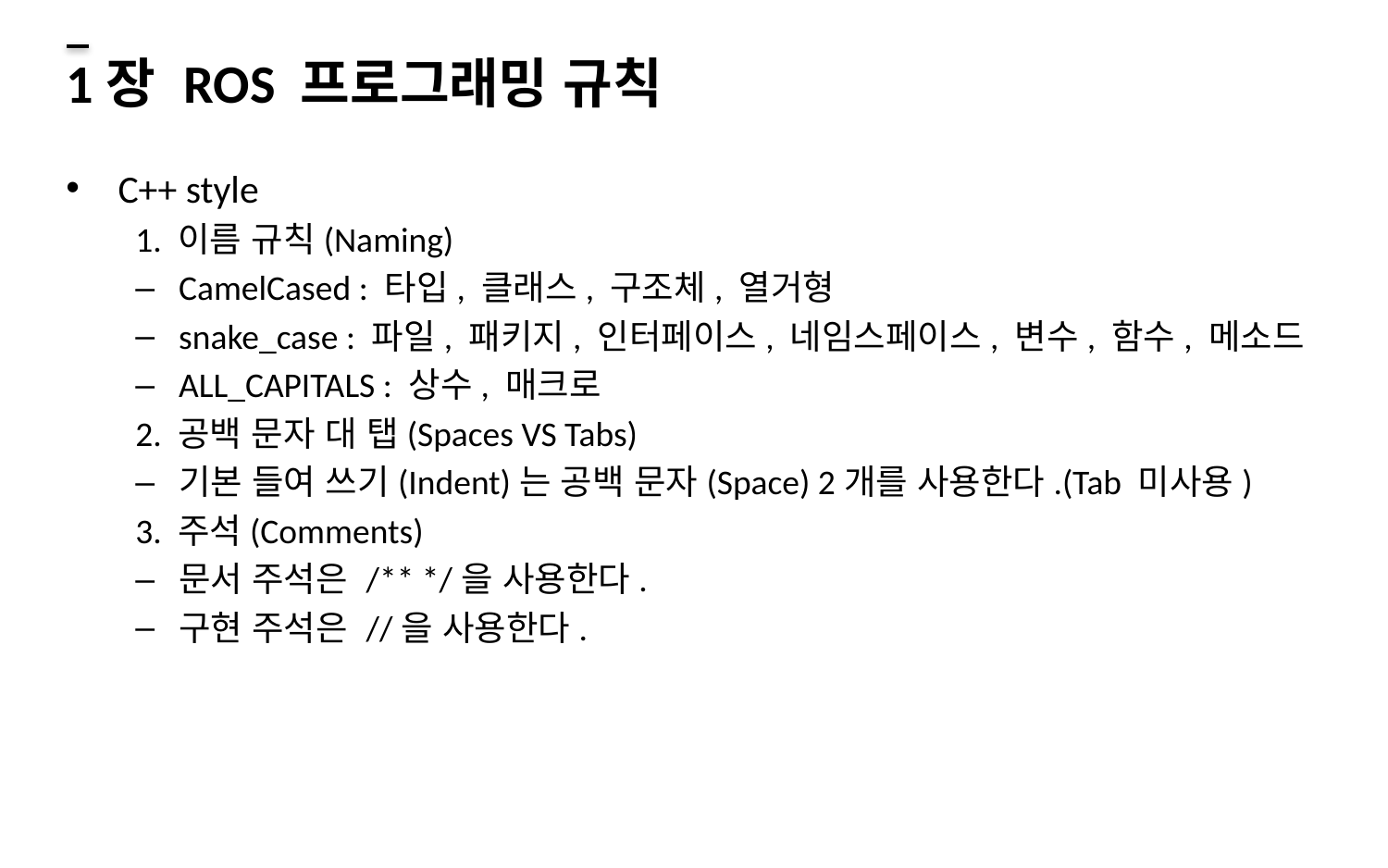

# 1장 ROS 프로그래밍 규칙
C++ style
1. 이름 규칙(Naming)
CamelCased : 타입, 클래스, 구조체, 열거형
snake_case : 파일, 패키지, 인터페이스, 네임스페이스, 변수, 함수, 메소드
ALL_CAPITALS : 상수, 매크로
2. 공백 문자 대 탭(Spaces VS Tabs)
기본 들여 쓰기(Indent)는 공백 문자(Space) 2개를 사용한다.(Tab 미사용)
3. 주석(Comments)
문서 주석은 /** */을 사용한다.
구현 주석은 //을 사용한다.